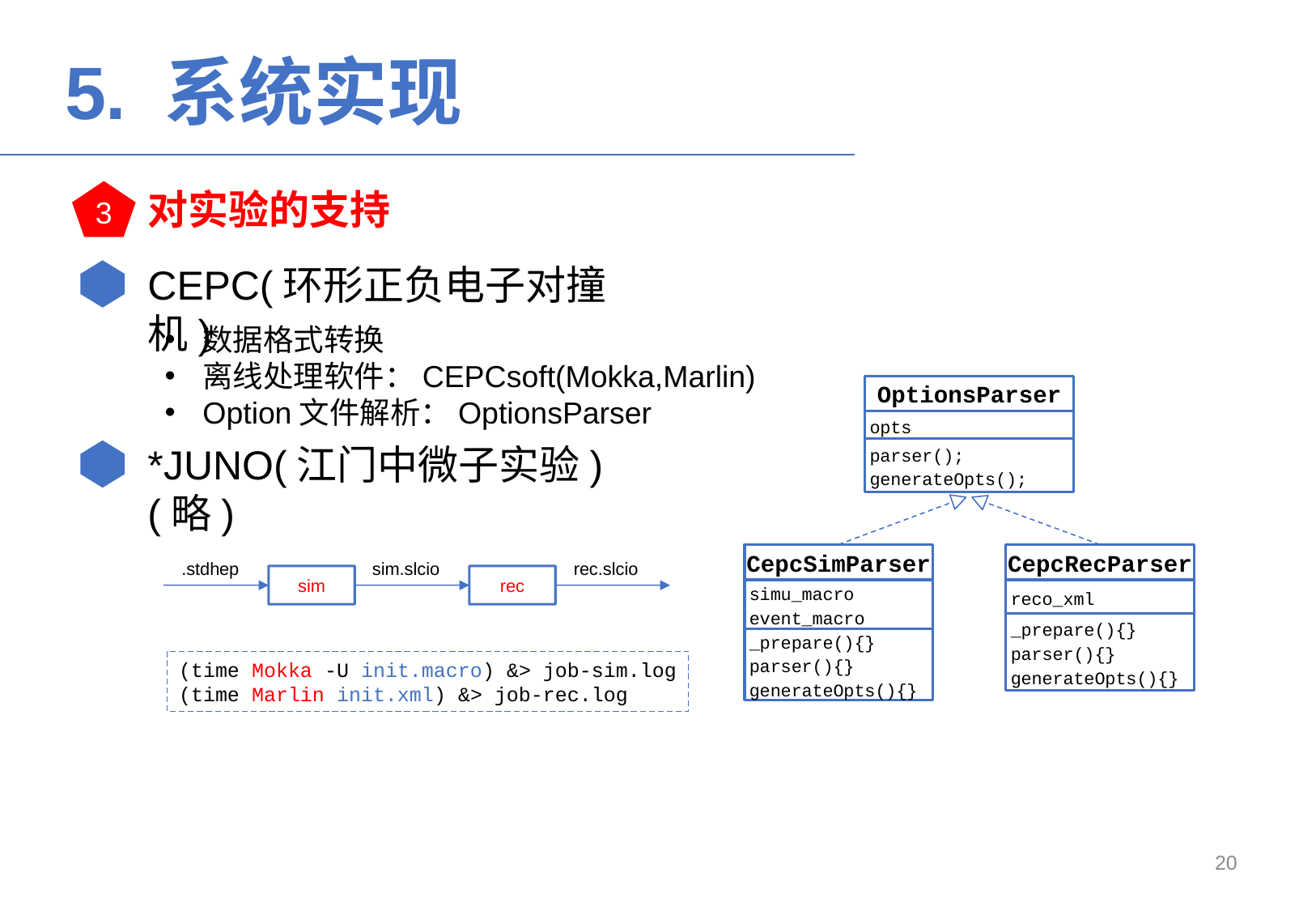

5. 系统实现
对实验的支持

3
CEPC(环形正负电子对撞机)

数据格式转换
离线处理软件：CEPCsoft(Mokka,Marlin)
Option文件解析：OptionsParser
OptionsParser
opts
*JUNO(江门中微子实验)(略)
parser();
generateOpts();

CepcSimParser
CepcRecParser
.stdhep
sim.slcio
rec.slcio
sim
rec
simu_macro
event_macro
reco_xml

_prepare(){}
parser(){}
generateOpts(){}
_prepare(){}
parser(){}
generateOpts(){}
(time Mokka -U init.macro) &> job-sim.log
(time Marlin init.xml) &> job-rec.log
20